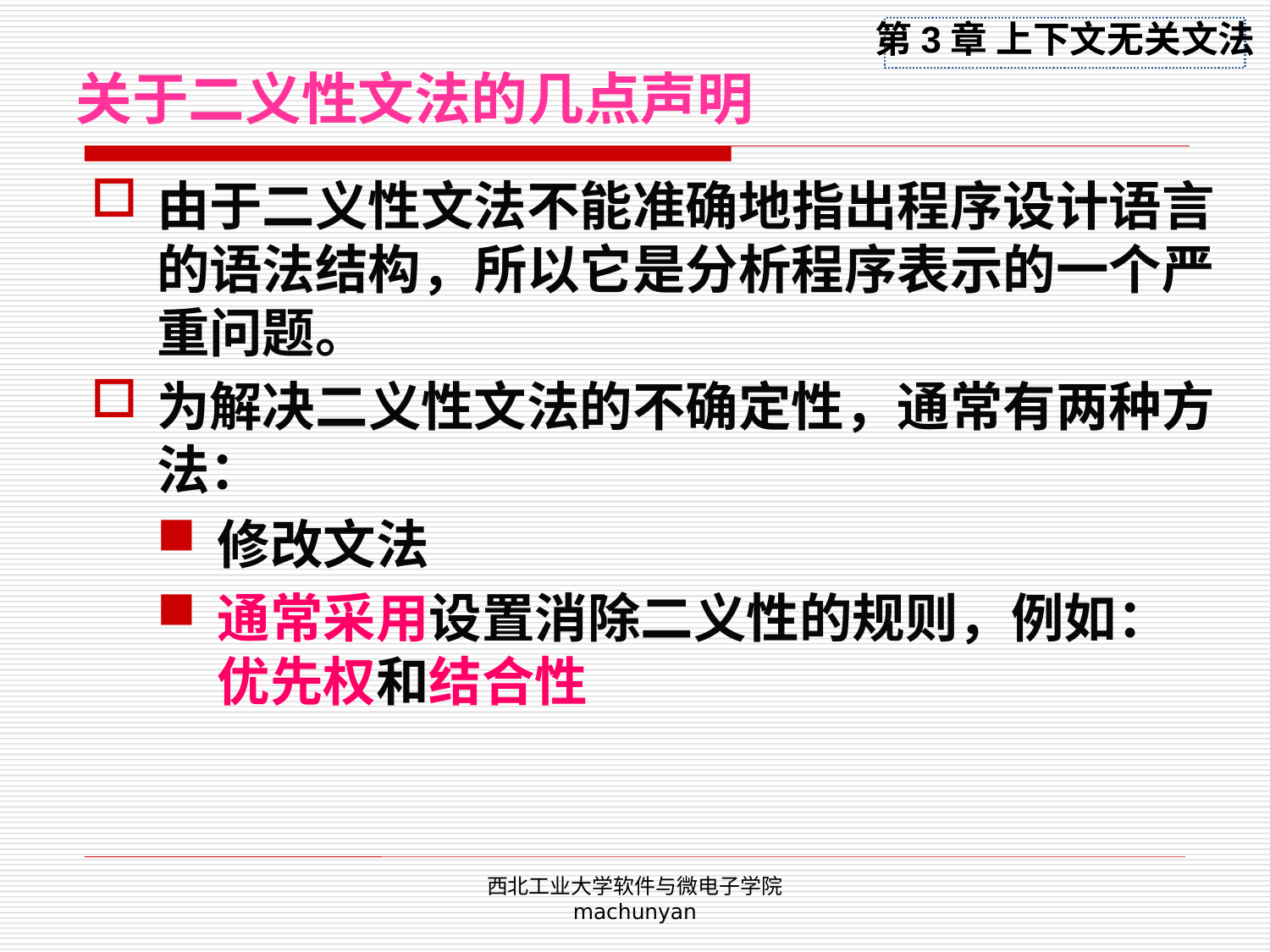

# 关于二义性文法的几点声明
由于二义性文法不能准确地指出程序设计语言的语法结构，所以它是分析程序表示的一个严重问题。
为解决二义性文法的不确定性，通常有两种方法：
修改文法
通常采用设置消除二义性的规则，例如：优先权和结合性

西北工业大学软件与微电子学院 machunyan
75